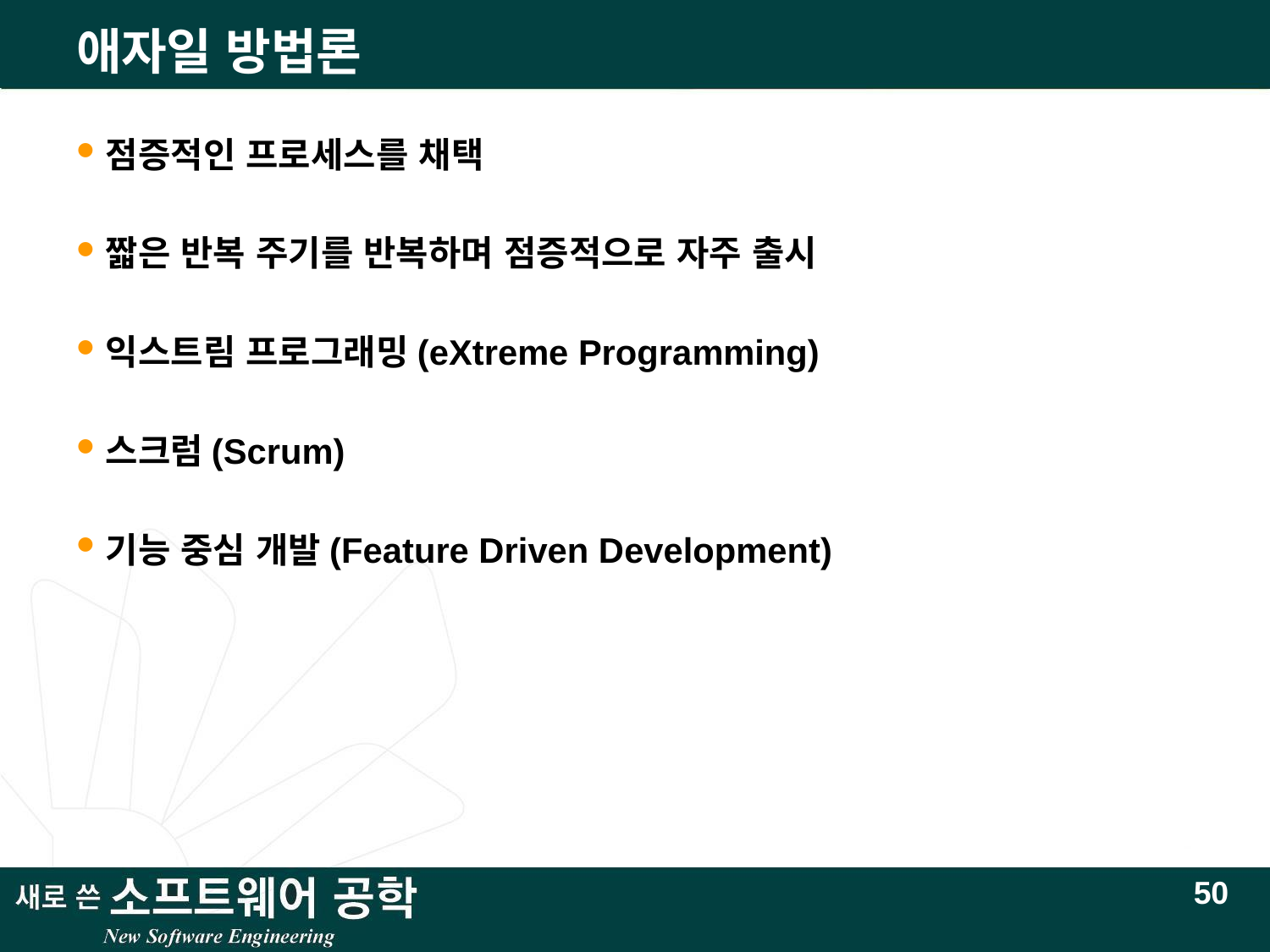

# 애자일 방법론
점증적인 프로세스를 채택

짧은 반복 주기를 반복하며 점증적으로 자주 출시

익스트림 프로그래밍(eXtreme Programming)

스크럼(Scrum)

기능 중심 개발(Feature Driven Development)